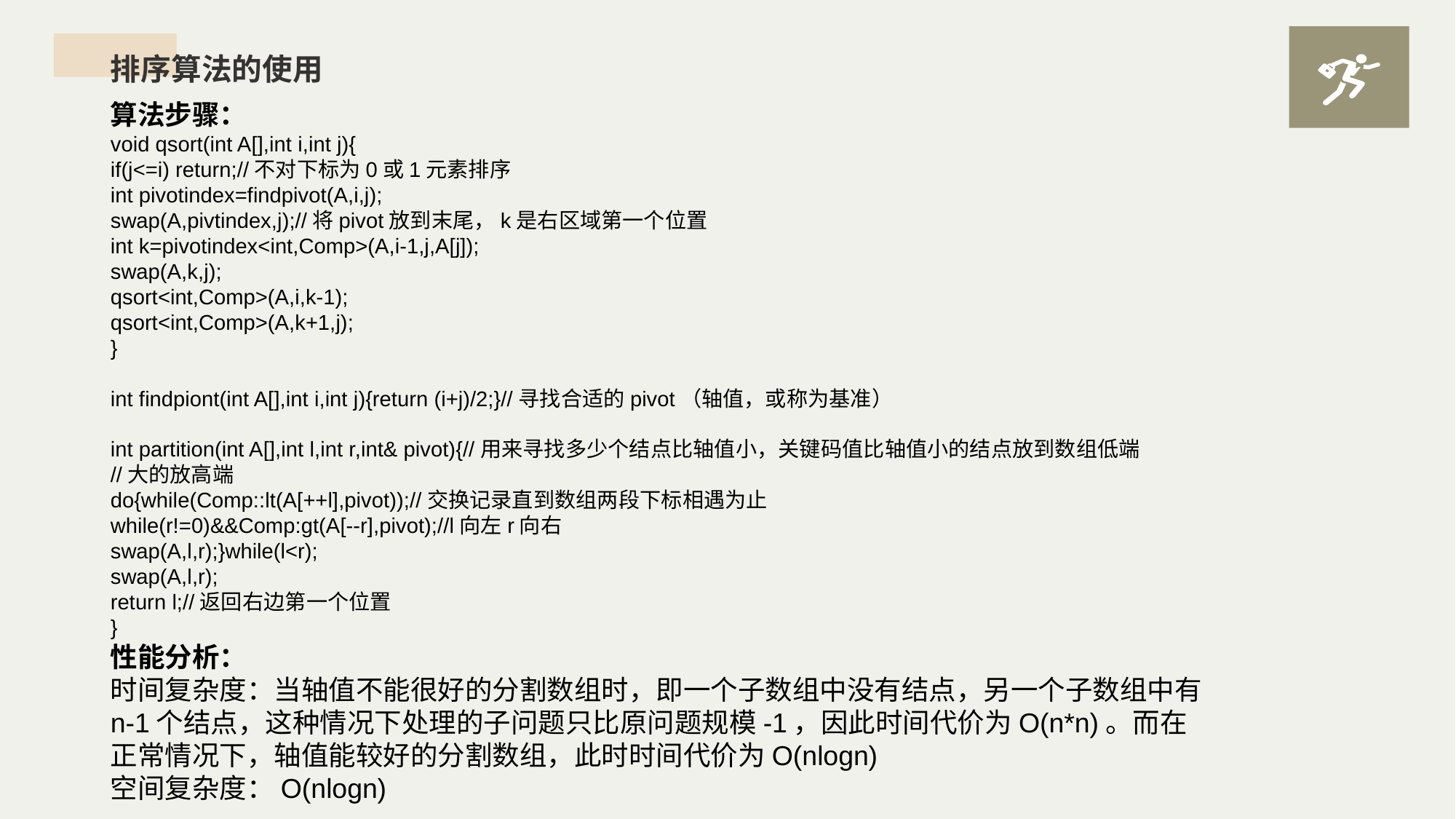

排序算法的使用

算法步骤：
void qsort(int A[],int i,int j){
if(j<=i) return;//不对下标为0或1元素排序
int pivotindex=findpivot(A,i,j);
swap(A,pivtindex,j);//将pivot放到末尾，k是右区域第一个位置
int k=pivotindex<int,Comp>(A,i-1,j,A[j]);
swap(A,k,j);
qsort<int,Comp>(A,i,k-1);
qsort<int,Comp>(A,k+1,j);
}

int findpiont(int A[],int i,int j){return (i+j)/2;}//寻找合适的pivot（轴值，或称为基准）

int partition(int A[],int l,int r,int& pivot){//用来寻找多少个结点比轴值小，关键码值比轴值小的结点放到数组低端
//大的放高端
do{while(Comp::lt(A[++l],pivot));//交换记录直到数组两段下标相遇为止
while(r!=0)&&Comp:gt(A[--r],pivot);//l向左r向右
swap(A,l,r);}while(l<r);
swap(A,l,r);
return l;//返回右边第一个位置
}
性能分析：
时间复杂度：当轴值不能很好的分割数组时，即一个子数组中没有结点，另一个子数组中有n-1个结点，这种情况下处理的子问题只比原问题规模-1，因此时间代价为O(n*n)。而在正常情况下，轴值能较好的分割数组，此时时间代价为O(nlogn)
空间复杂度：O(nlogn)